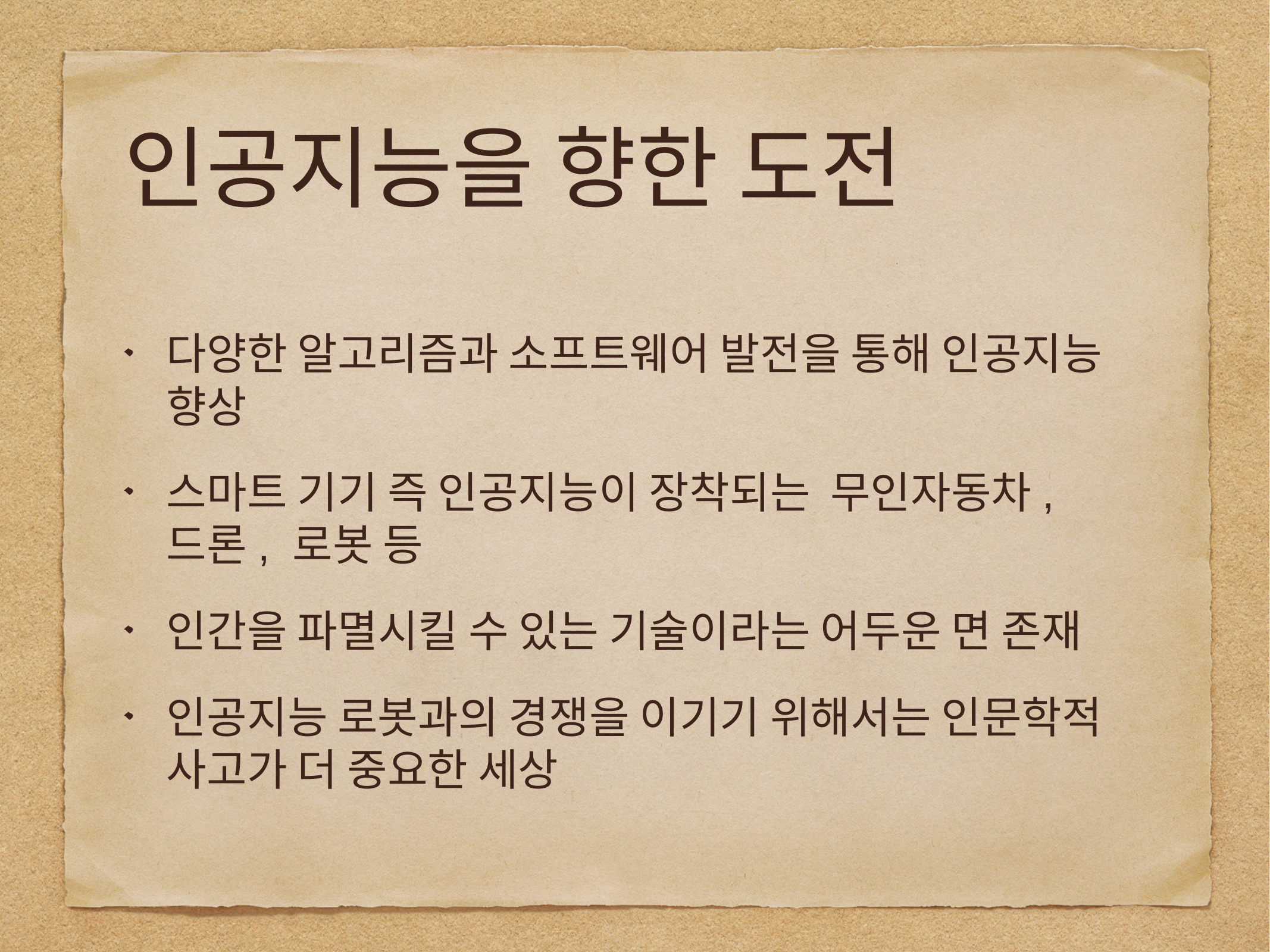

# 인공지능을 향한 도전
다양한 알고리즘과 소프트웨어 발전을 통해 인공지능 향상
스마트 기기 즉 인공지능이 장착되는  무인자동차, 드론, 로봇 등
인간을 파멸시킬 수 있는 기술이라는 어두운 면 존재
인공지능 로봇과의 경쟁을 이기기 위해서는 인문학적 사고가 더 중요한 세상